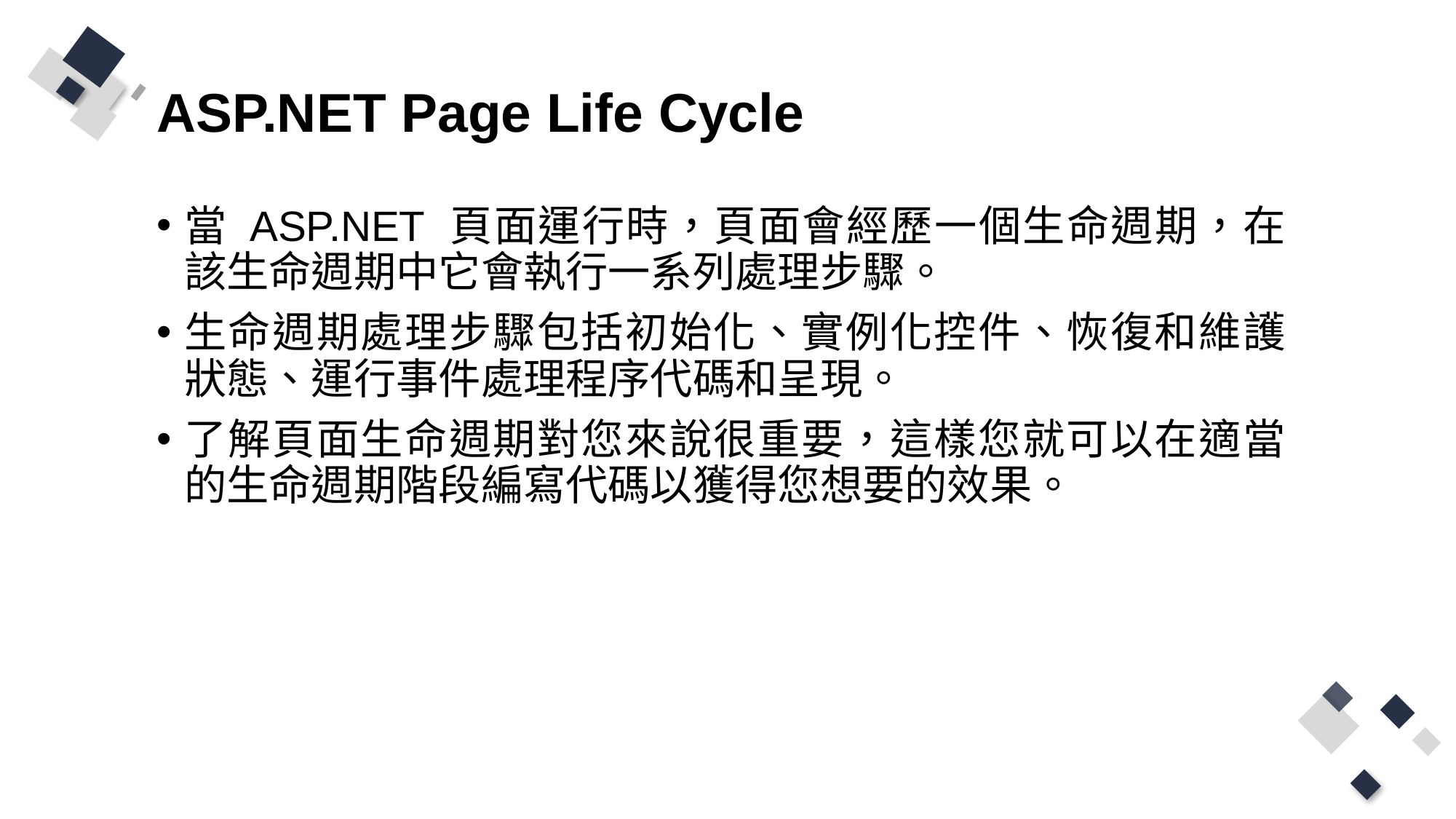

# ASP.NET Page Life Cycle
當 ASP.NET 頁面運行時，頁面會經歷一個生命週期，在該生命週期中它會執行一系列處理步驟。
生命週期處理步驟包括初始化、實例化控件、恢復和維護狀態、運行事件處理程序代碼和呈現。
了解頁面生命週期對您來說很重要，這樣您就可以在適當的生命週期階段編寫代碼以獲得您想要的效果。